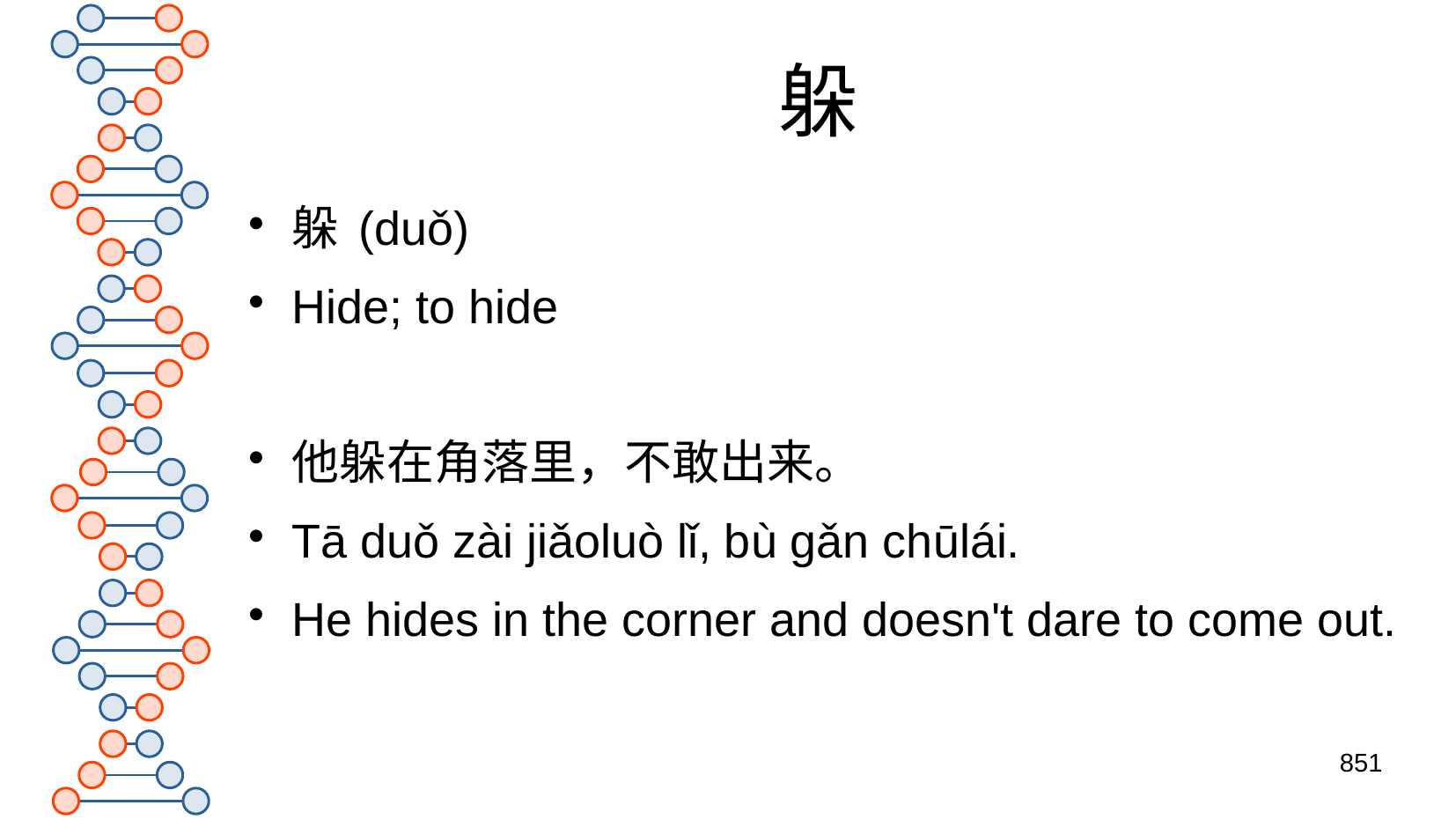

# 躲
躲 (duǒ)
Hide; to hide

他躲在角落里，不敢出来。
Tā duǒ zài jiǎoluò lǐ, bù gǎn chūlái.
He hides in the corner and doesn't dare to come out.

851